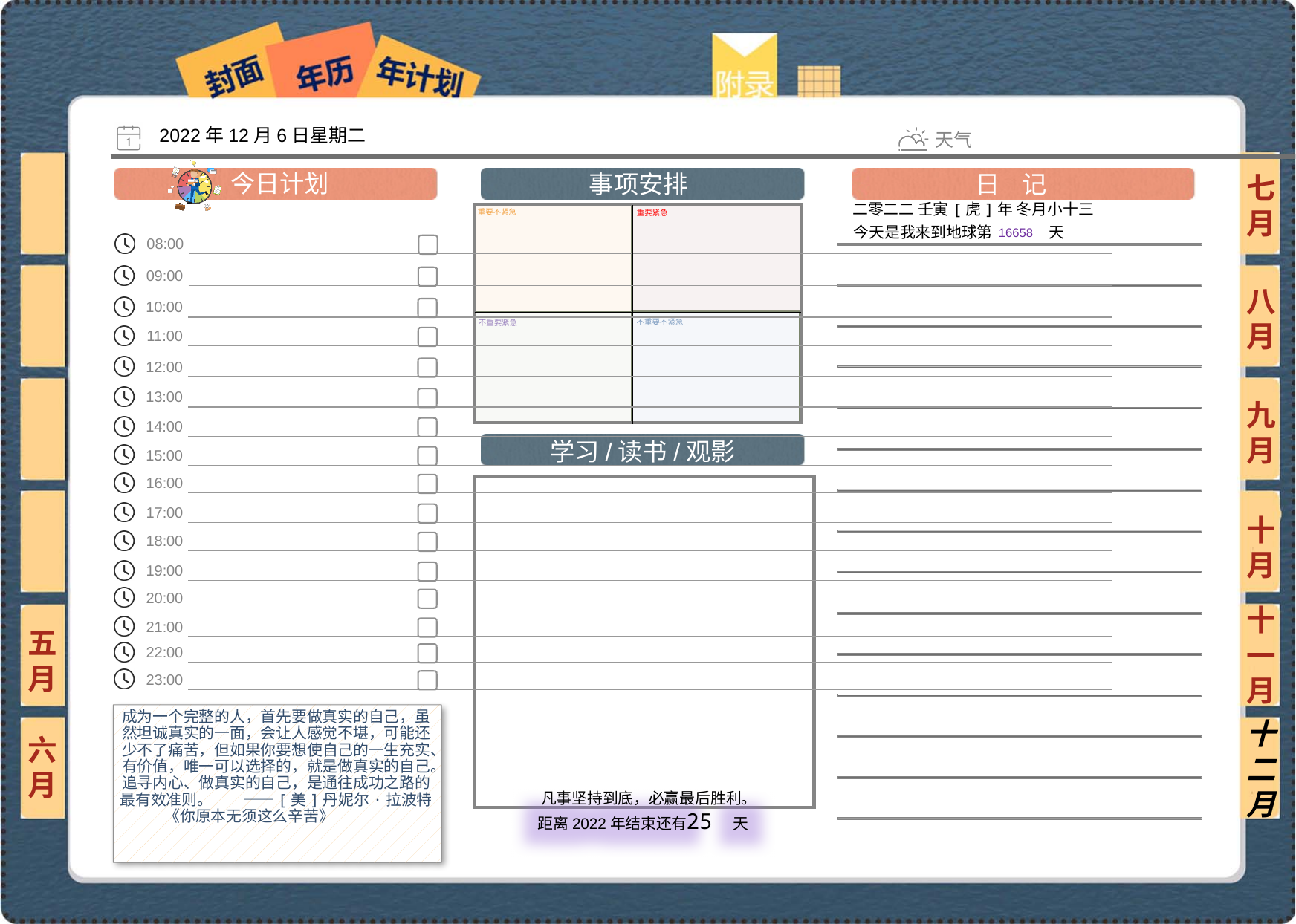

2022年12月6日星期二
七月
二零二二 壬寅[虎]年 冬月小十三
16658
八月
九月
十月
十一月
五月
成为一个完整的人，首先要做真实的自己，虽然坦诚真实的一面，会让人感觉不堪，可能还少不了痛苦，但如果你要想使自己的一生充实、有价值，唯一可以选择的，就是做真实的自己。追寻内心、做真实的自己，是通往成功之路的最有效准则。　　——[美]丹妮尔·拉波特《你原本无须这么辛苦》

六月
十二月
25
 凡事坚持到底，必赢最后胜利。